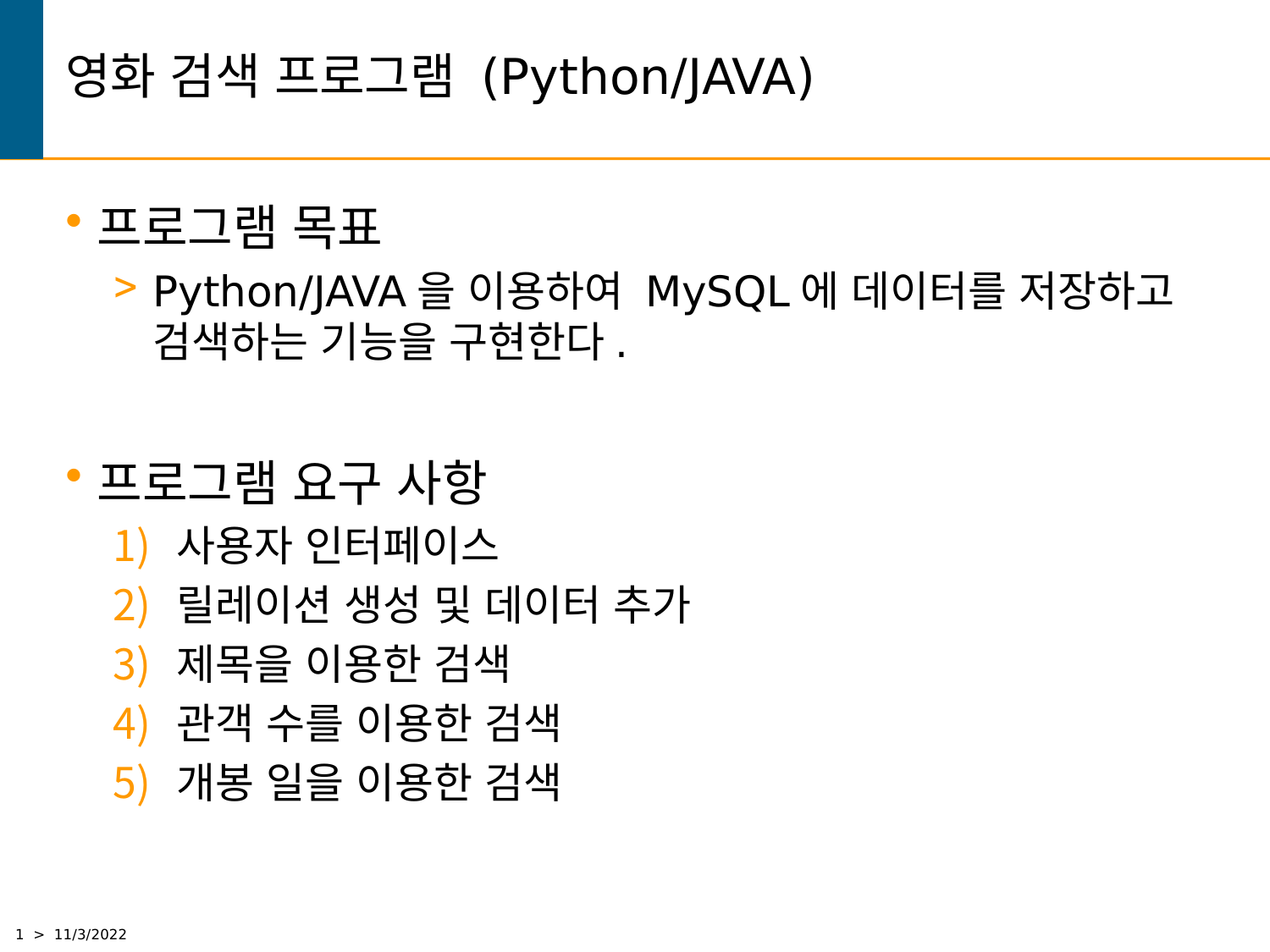

# 영화 검색 프로그램 (Python/JAVA)
프로그램 목표
Python/JAVA을 이용하여 MySQL에 데이터를 저장하고 검색하는 기능을 구현한다.

프로그램 요구 사항
사용자 인터페이스
릴레이션 생성 및 데이터 추가
제목을 이용한 검색
관객 수를 이용한 검색
개봉 일을 이용한 검색

1  >  11/3/2022